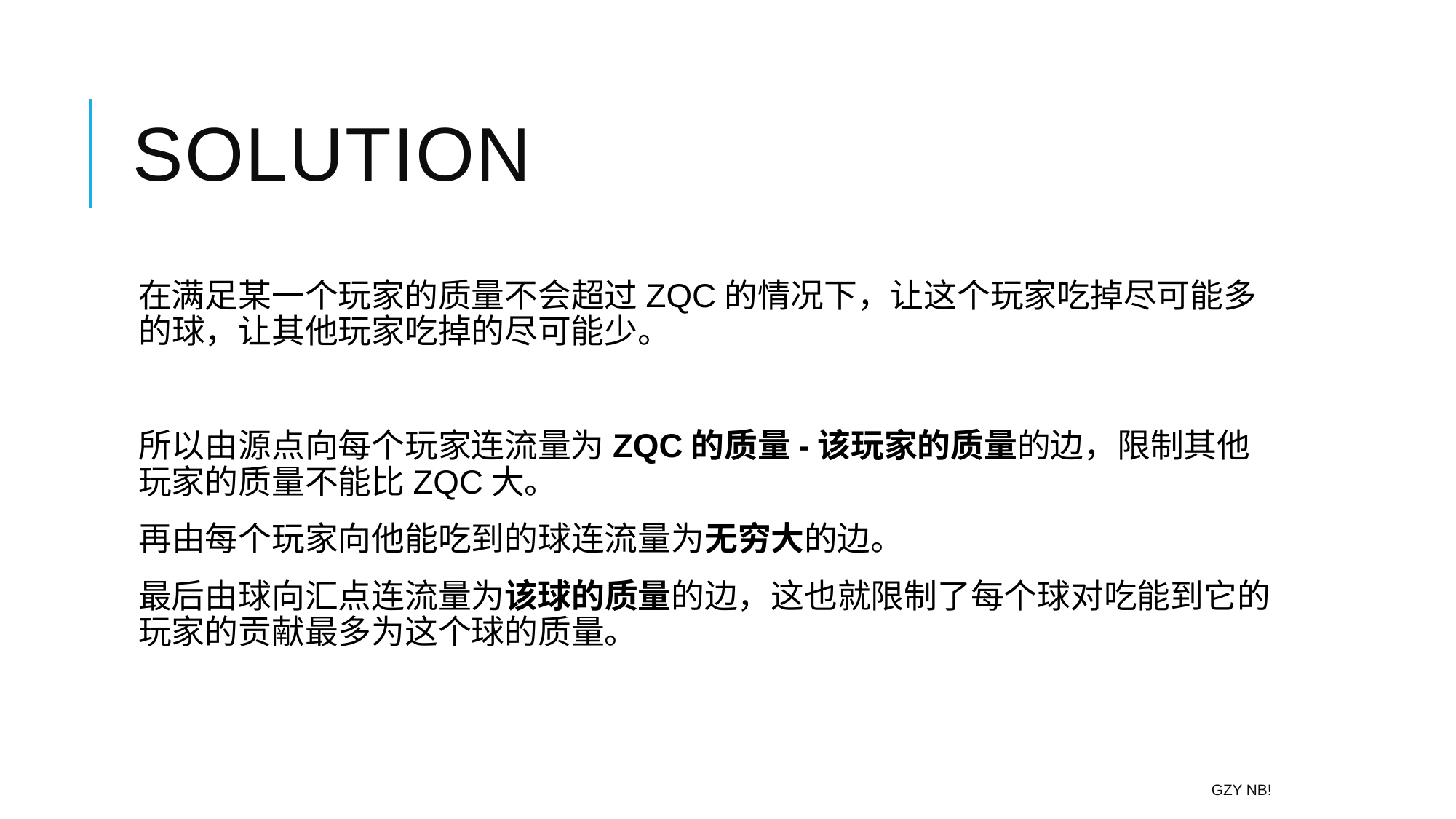

# Solution
在满足某一个玩家的质量不会超过ZQC的情况下，让这个玩家吃掉尽可能多的球，让其他玩家吃掉的尽可能少。

所以由源点向每个玩家连流量为ZQC的质量-该玩家的质量的边，限制其他玩家的质量不能比ZQC大。
再由每个玩家向他能吃到的球连流量为无穷大的边。
最后由球向汇点连流量为该球的质量的边，这也就限制了每个球对吃能到它的玩家的贡献最多为这个球的质量。
gzy nb!